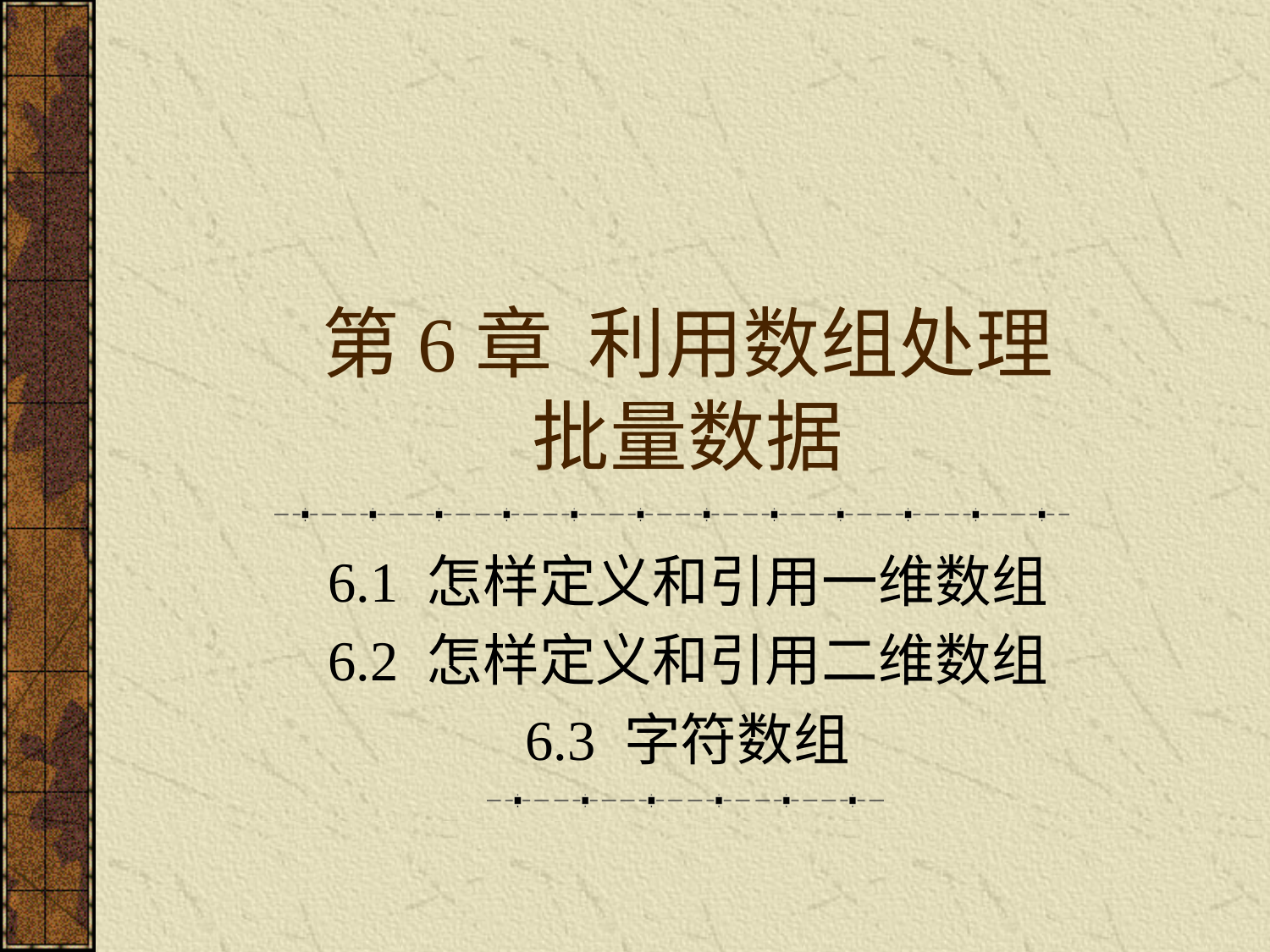

# 第6章  利用数组处理 批量数据
6.1 怎样定义和引用一维数组
6.2 怎样定义和引用二维数组
6.3 字符数组